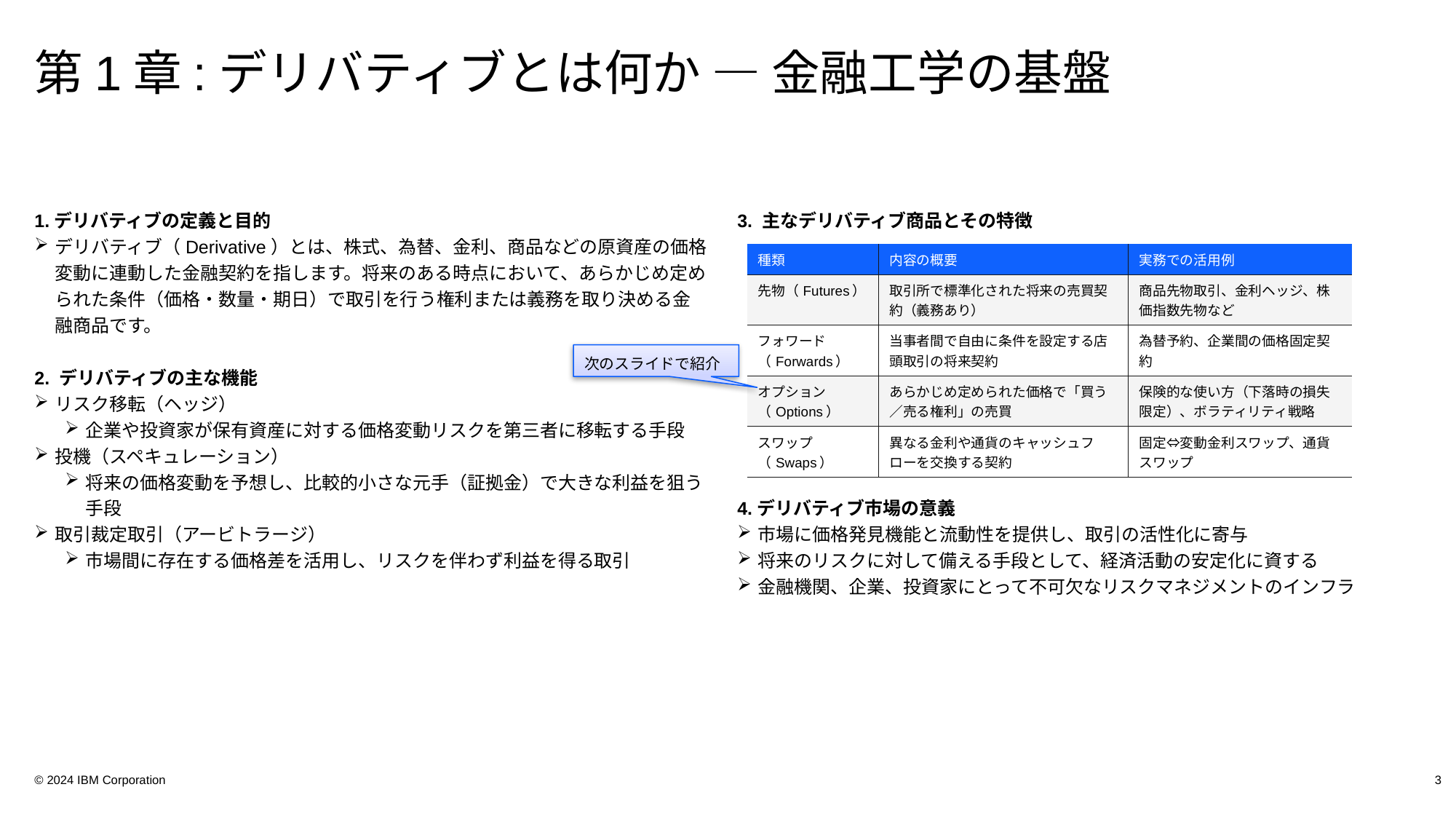

# 第1章:デリバティブとは何か ― 金融工学の基盤
1.デリバティブの定義と目的
デリバティブ（Derivative）とは、株式、為替、金利、商品などの原資産の価格変動に連動した金融契約を指します。将来のある時点において、あらかじめ定められた条件（価格・数量・期日）で取引を行う権利または義務を取り決める金融商品です。

2. デリバティブの主な機能
リスク移転（ヘッジ）
企業や投資家が保有資産に対する価格変動リスクを第三者に移転する手段
投機（スペキュレーション）
将来の価格変動を予想し、比較的小さな元手（証拠金）で大きな利益を狙う手段
取引裁定取引（アービトラージ）
市場間に存在する価格差を活用し、リスクを伴わず利益を得る取引
3. 主なデリバティブ商品とその特徴

4.デリバティブ市場の意義
市場に価格発見機能と流動性を提供し、取引の活性化に寄与
将来のリスクに対して備える手段として、経済活動の安定化に資する
金融機関、企業、投資家にとって不可欠なリスクマネジメントのインフラ
| 種類 | 内容の概要 | 実務での活用例 |
| --- | --- | --- |
| 先物（Futures） | 取引所で標準化された将来の売買契約（義務あり） | 商品先物取引、金利ヘッジ、株価指数先物など |
| フォワード（Forwards） | 当事者間で自由に条件を設定する店頭取引の将来契約 | 為替予約、企業間の価格固定契約 |
| オプション（Options） | あらかじめ定められた価格で「買う／売る権利」の売買 | 保険的な使い方（下落時の損失限定）、ボラティリティ戦略 |
| スワップ（Swaps） | 異なる金利や通貨のキャッシュフローを交換する契約 | 固定⇔変動金利スワップ、通貨スワップ |
次のスライドで紹介